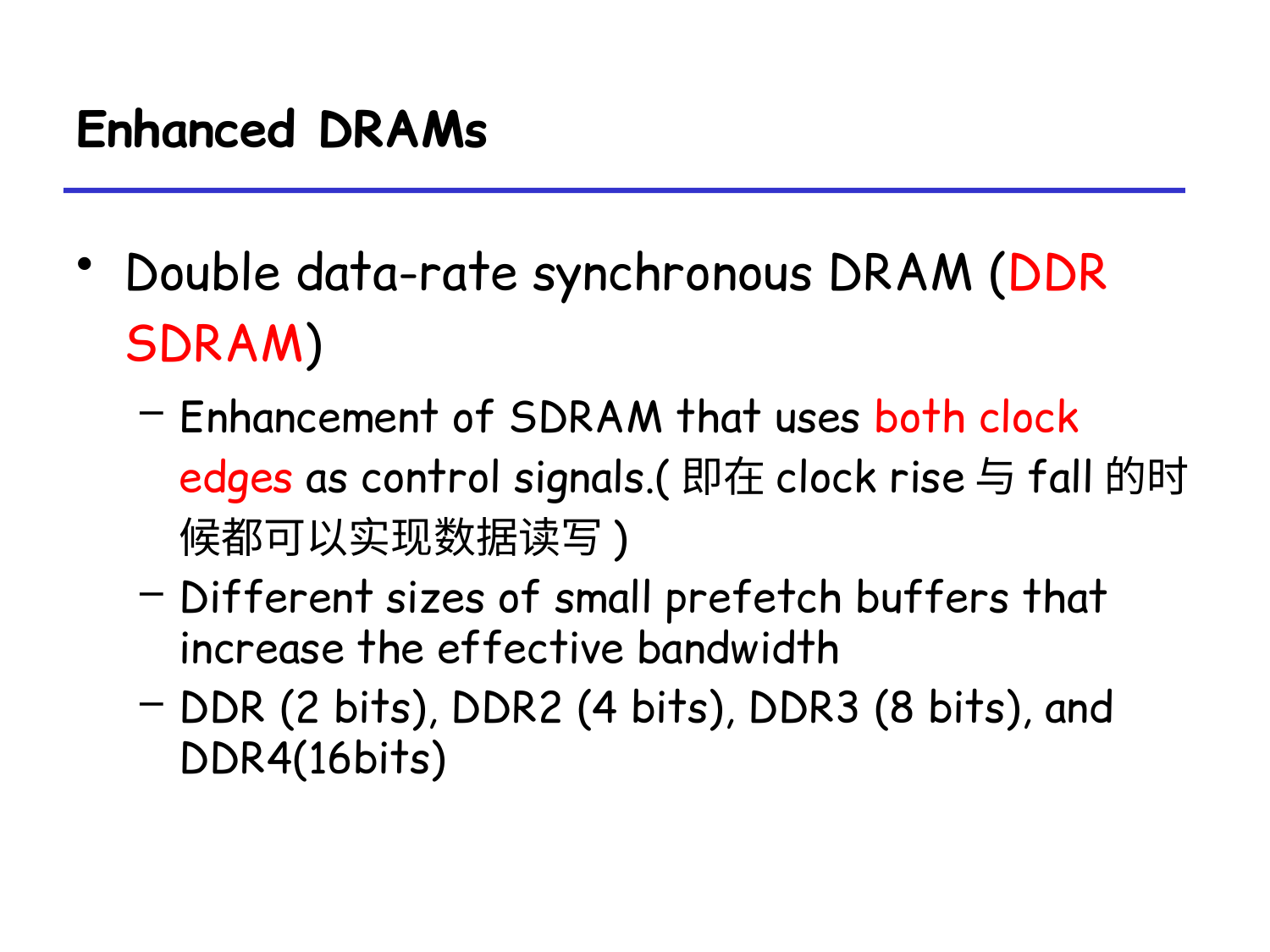

# Enhanced DRAMs
Double data-rate synchronous DRAM (DDR SDRAM)
Enhancement of SDRAM that uses both clock edges as control signals.(即在clock rise与fall的时候都可以实现数据读写)
Different sizes of small prefetch buffers that increase the effective bandwidth
DDR (2 bits), DDR2 (4 bits), DDR3 (8 bits), and DDR4(16bits)
12